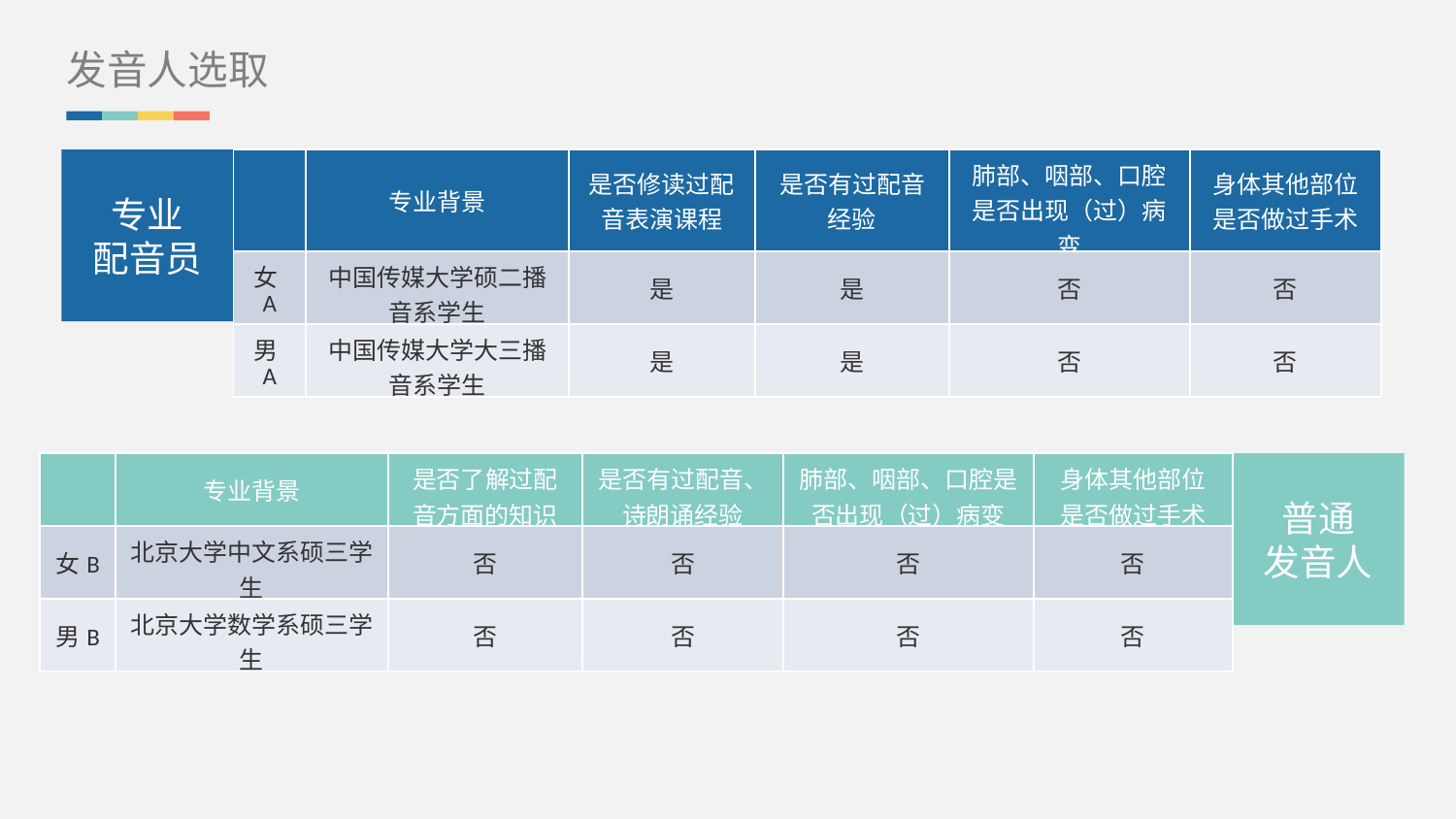

发音人选取

专业
配音员
|  | 专业背景 | 是否修读过配音表演课程 | 是否有过配音经验 | 肺部、咽部、口腔是否出现（过）病变 | 身体其他部位是否做过手术 |
| --- | --- | --- | --- | --- | --- |
| 女A | 中国传媒大学硕二播音系学生 | 是 | 是 | 否 | 否 |
| 男A | 中国传媒大学大三播音系学生 | 是 | 是 | 否 | 否 |
普通
发音人
|  | 专业背景 | 是否了解过配音方面的知识 | 是否有过配音、诗朗诵经验 | 肺部、咽部、口腔是否出现（过）病变 | 身体其他部位是否做过手术 |
| --- | --- | --- | --- | --- | --- |
| 女B | 北京大学中文系硕三学生 | 否 | 否 | 否 | 否 |
| 男B | 北京大学数学系硕三学生 | 否 | 否 | 否 | 否 |